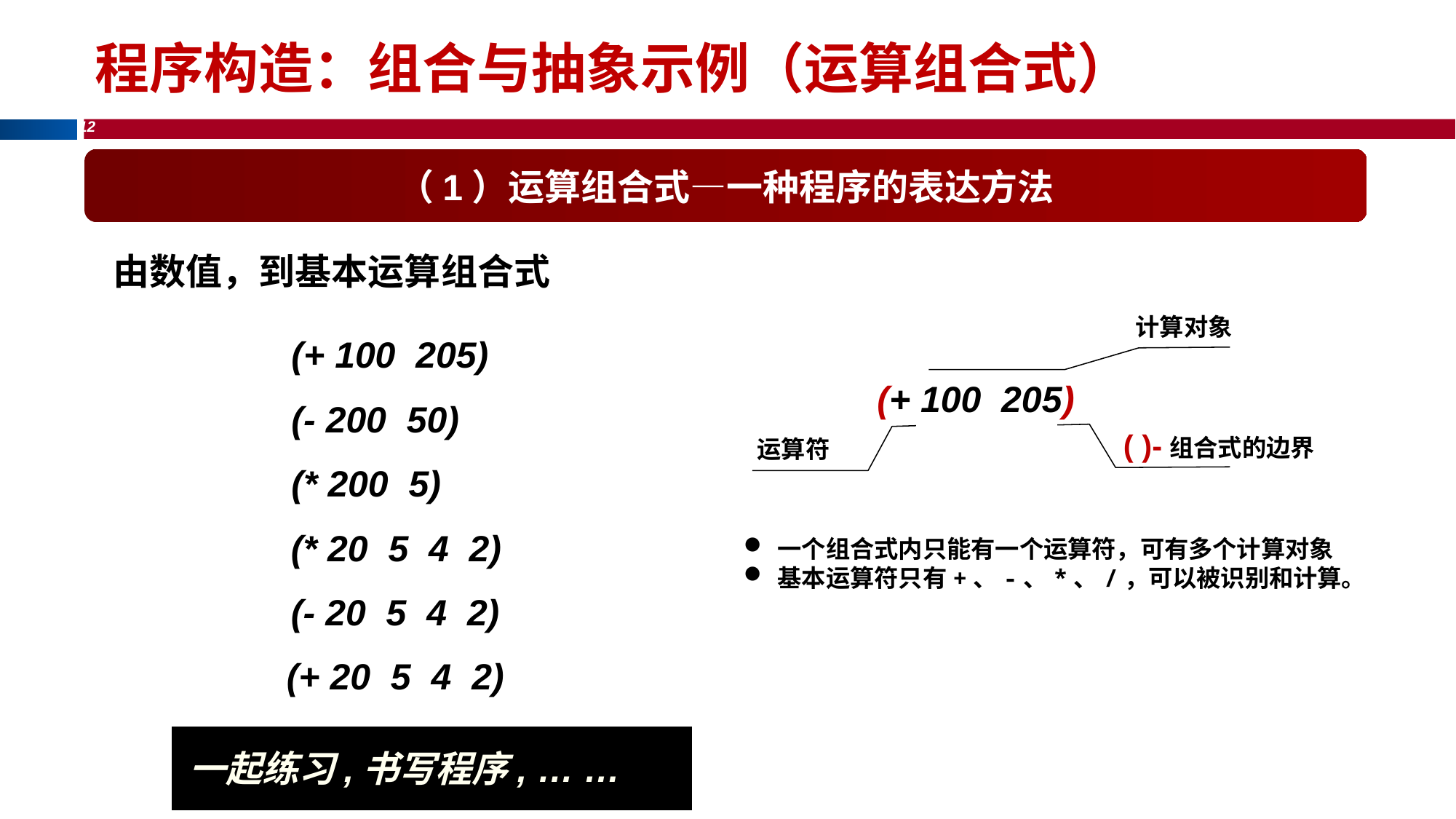

程序构造：组合与抽象示例（运算组合式）
（1）运算组合式—一种程序的表达方法
由数值，到基本运算组合式
计算对象
(+ 100  205)

(+ 100  205)
(- 200  50)
( )-组合式的边界

运算符
(* 200  5)
(* 20  5  4  2)
一个组合式内只能有一个运算符，可有多个计算对象
基本运算符只有+、-、*、/，可以被识别和计算。
(- 20  5  4  2)
(+ 20  5  4  2)

一起练习,书写程序, … …